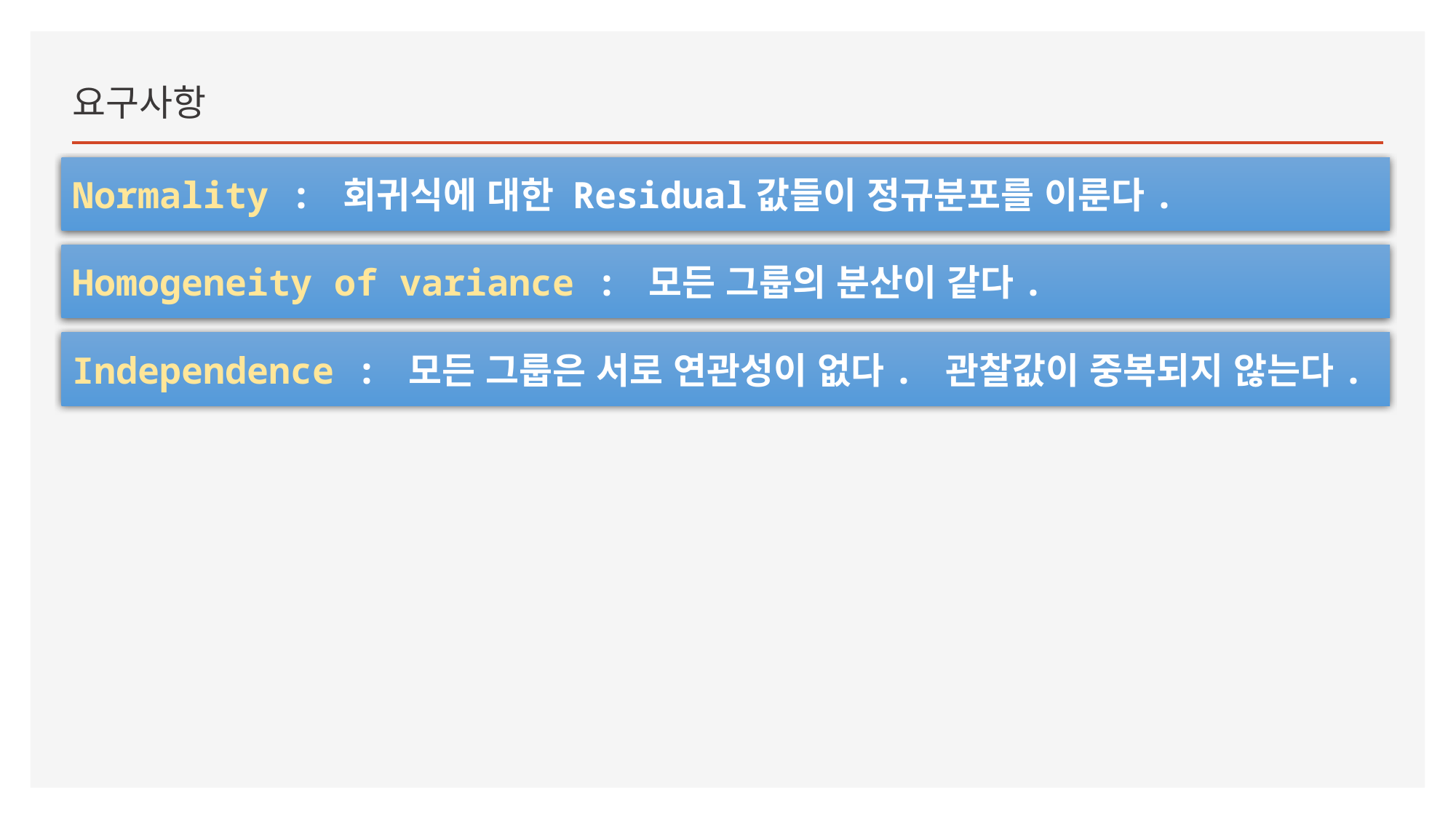

요구사항
Normality : 회귀식에 대한 Residual값들이 정규분포를 이룬다.
Homogeneity of variance : 모든 그룹의 분산이 같다.
Independence : 모든 그룹은 서로 연관성이 없다. 관찰값이 중복되지 않는다.